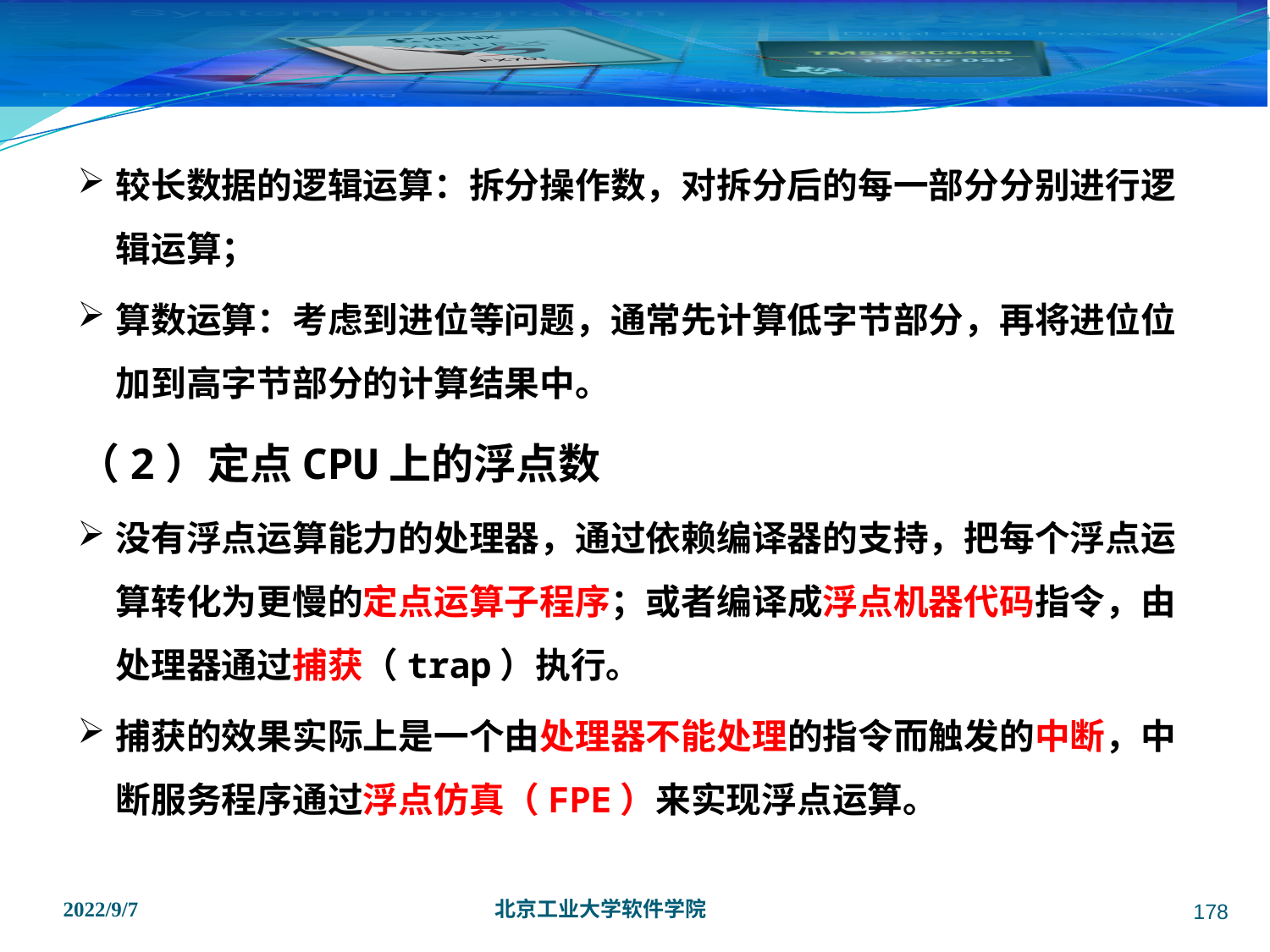

较长数据的逻辑运算：拆分操作数，对拆分后的每一部分分别进行逻辑运算；
算数运算：考虑到进位等问题，通常先计算低字节部分，再将进位位加到高字节部分的计算结果中。
（2）定点CPU上的浮点数
没有浮点运算能力的处理器，通过依赖编译器的支持，把每个浮点运算转化为更慢的定点运算子程序；或者编译成浮点机器代码指令，由处理器通过捕获（trap）执行。
捕获的效果实际上是一个由处理器不能处理的指令而触发的中断，中断服务程序通过浮点仿真（FPE）来实现浮点运算。